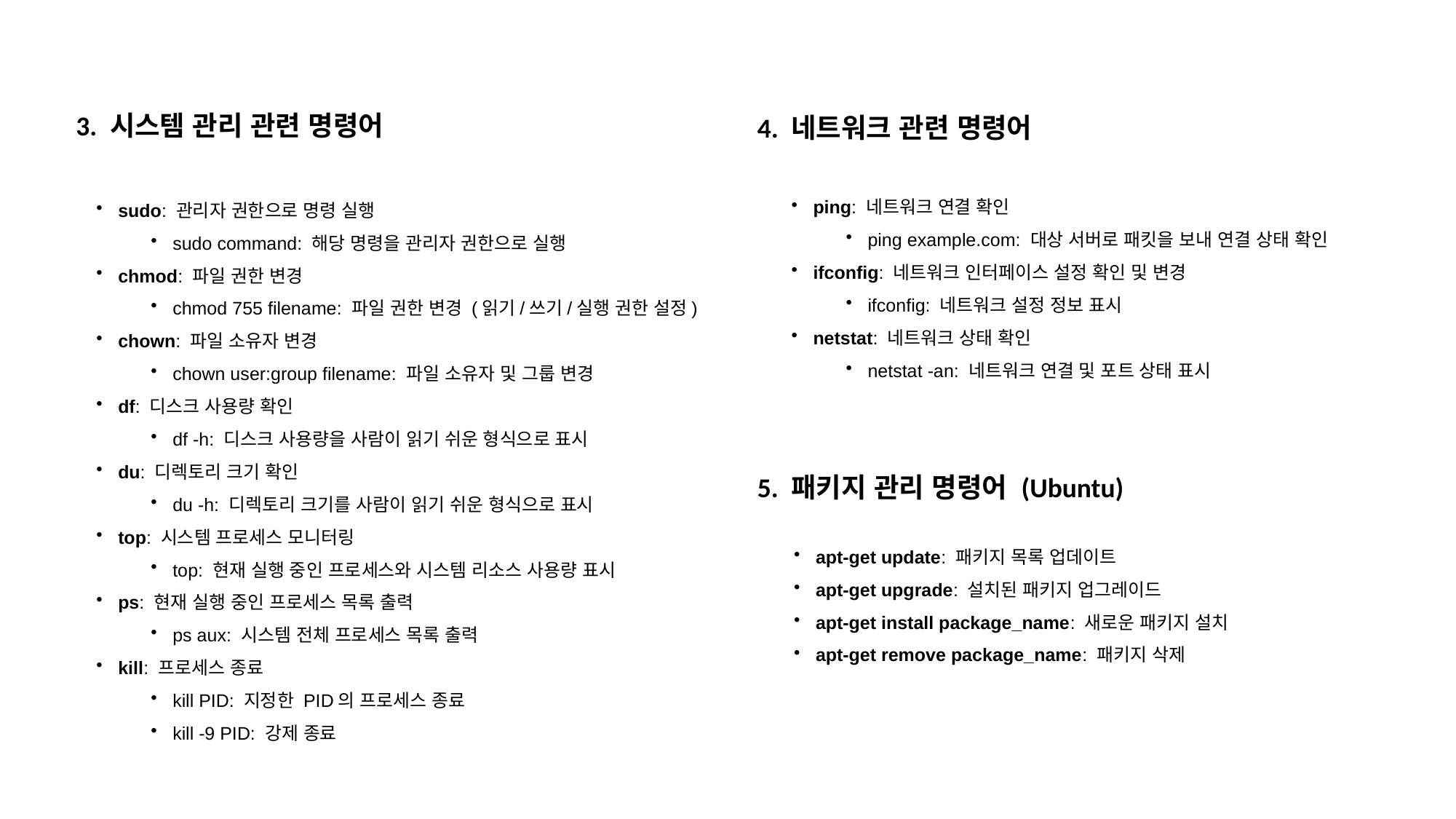

4. 네트워크 관련 명령어
3. 시스템 관리 관련 명령어
ping: 네트워크 연결 확인
ping example.com: 대상 서버로 패킷을 보내 연결 상태 확인
ifconfig: 네트워크 인터페이스 설정 확인 및 변경
ifconfig: 네트워크 설정 정보 표시
netstat: 네트워크 상태 확인
netstat -an: 네트워크 연결 및 포트 상태 표시
sudo: 관리자 권한으로 명령 실행
sudo command: 해당 명령을 관리자 권한으로 실행
chmod: 파일 권한 변경
chmod 755 filename: 파일 권한 변경 (읽기/쓰기/실행 권한 설정)
chown: 파일 소유자 변경
chown user:group filename: 파일 소유자 및 그룹 변경
df: 디스크 사용량 확인
df -h: 디스크 사용량을 사람이 읽기 쉬운 형식으로 표시
du: 디렉토리 크기 확인
du -h: 디렉토리 크기를 사람이 읽기 쉬운 형식으로 표시
top: 시스템 프로세스 모니터링
top: 현재 실행 중인 프로세스와 시스템 리소스 사용량 표시
ps: 현재 실행 중인 프로세스 목록 출력
ps aux: 시스템 전체 프로세스 목록 출력
kill: 프로세스 종료
kill PID: 지정한 PID의 프로세스 종료
kill -9 PID: 강제 종료
5. 패키지 관리 명령어 (Ubuntu)
apt-get update: 패키지 목록 업데이트
apt-get upgrade: 설치된 패키지 업그레이드
apt-get install package_name: 새로운 패키지 설치
apt-get remove package_name: 패키지 삭제